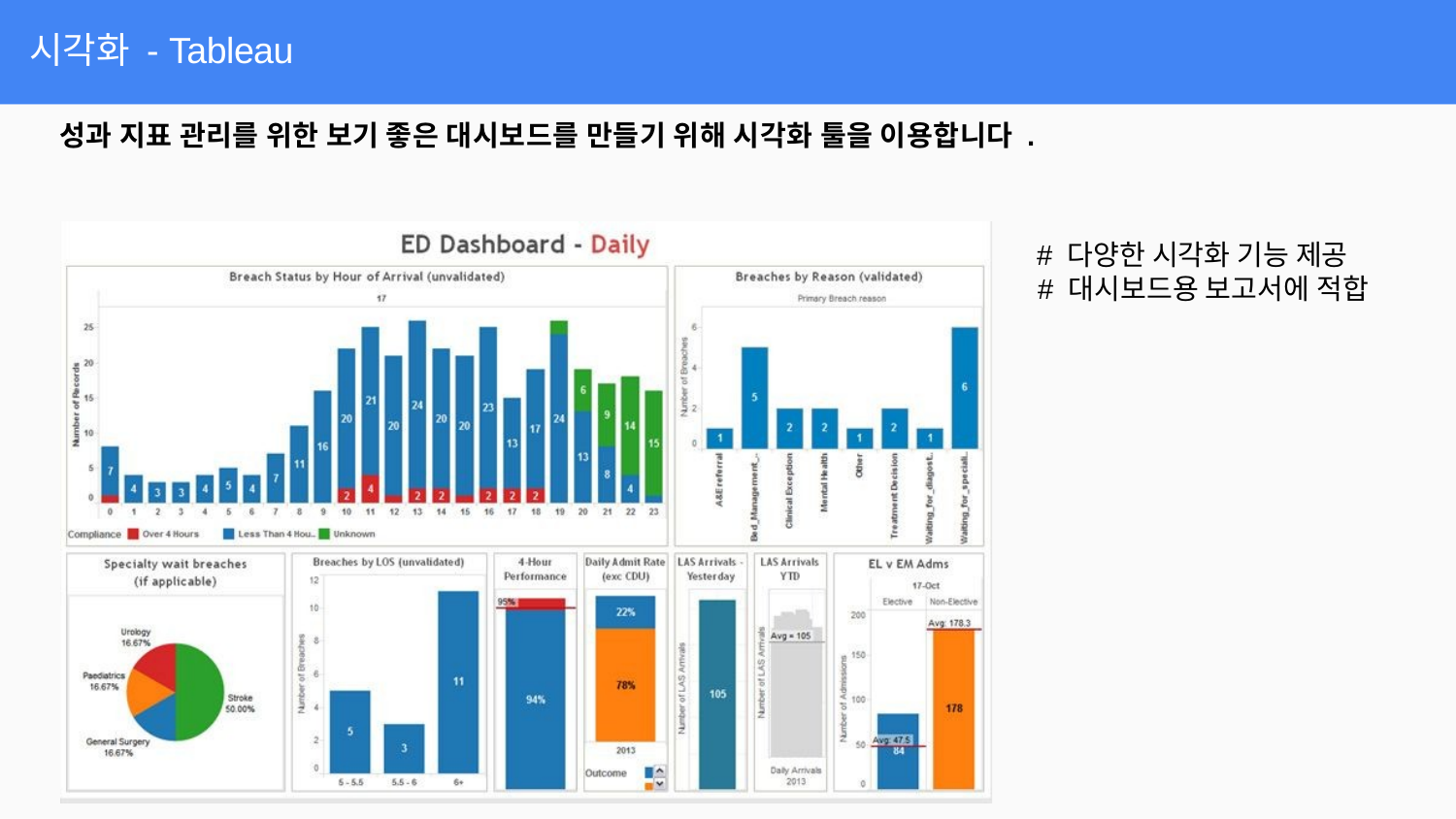

시각화 - Tableau
성과 지표 관리를 위한 보기 좋은 대시보드를 만들기 위해 시각화 툴을 이용합니다 .

# 다양한 시각화 기능 제공
# 대시보드용 보고서에 적합